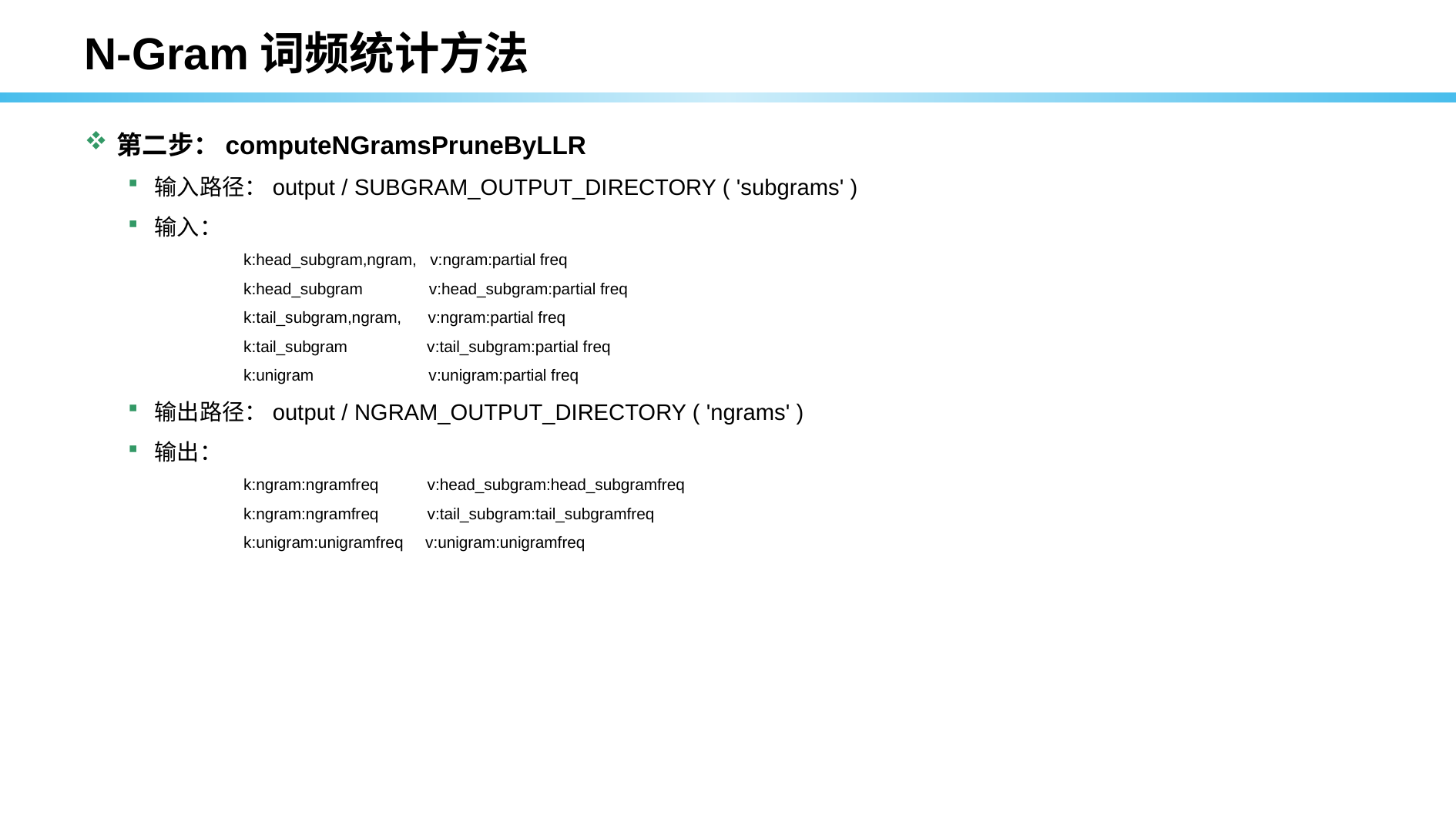

# N-Gram词频统计方法
第二步：computeNGramsPruneByLLR
输入路径：output / SUBGRAM_OUTPUT_DIRECTORY ( 'subgrams' )
输入：
k:head_subgram,ngram,   v:ngram:partial freq
k:head_subgram               v:head_subgram:partial freq
k:tail_subgram,ngram,      v:ngram:partial freq
k:tail_subgram                  v:tail_subgram:partial freq
k:unigram                          v:unigram:partial freq
输出路径：output / NGRAM_OUTPUT_DIRECTORY ( 'ngrams' )
输出：
k:ngram:ngramfreq           v:head_subgram:head_subgramfreq
k:ngram:ngramfreq           v:tail_subgram:tail_subgramfreq
k:unigram:unigramfreq     v:unigram:unigramfreq